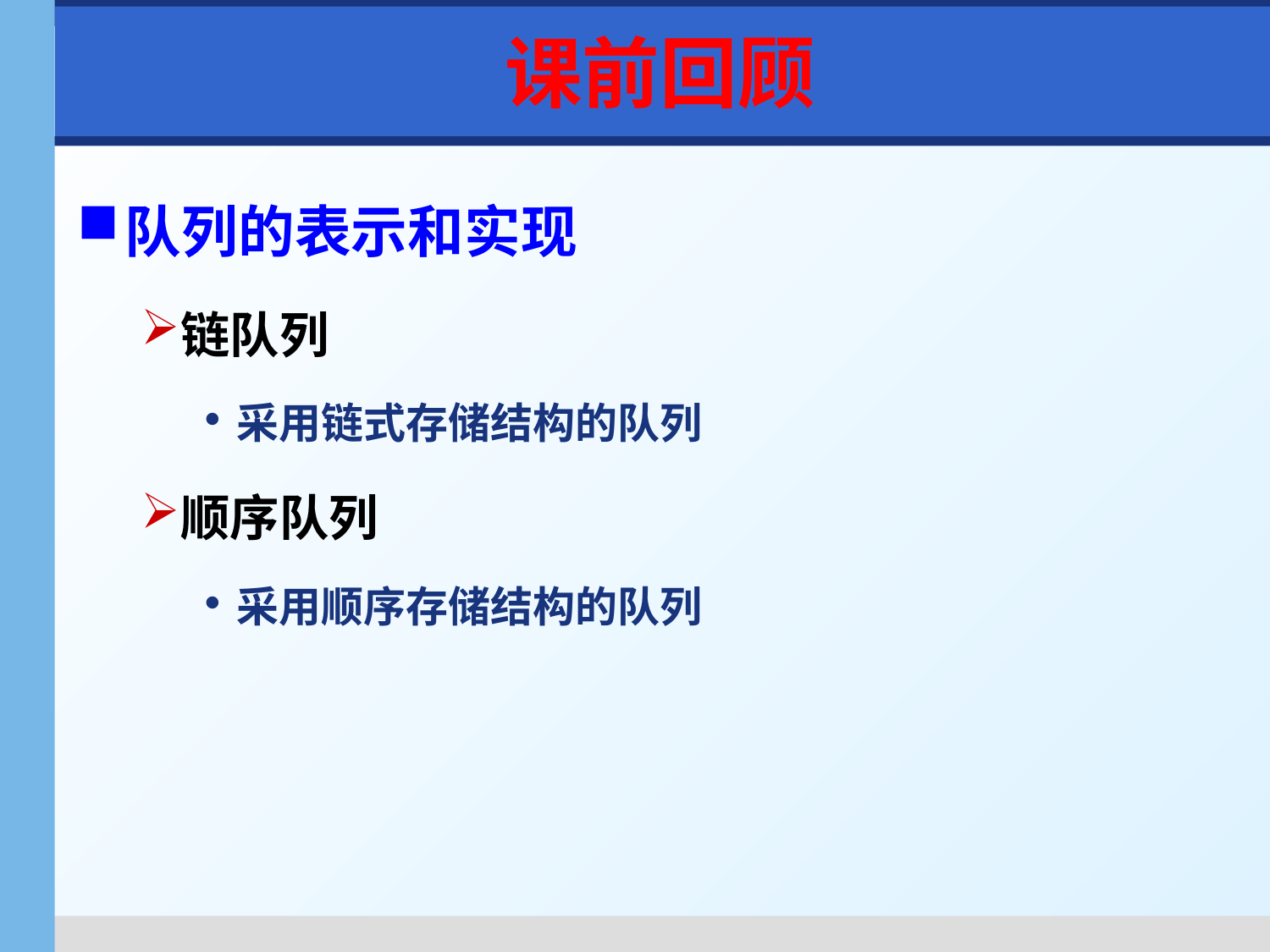

# 课前回顾
队列的表示和实现
链队列
采用链式存储结构的队列
顺序队列
采用顺序存储结构的队列